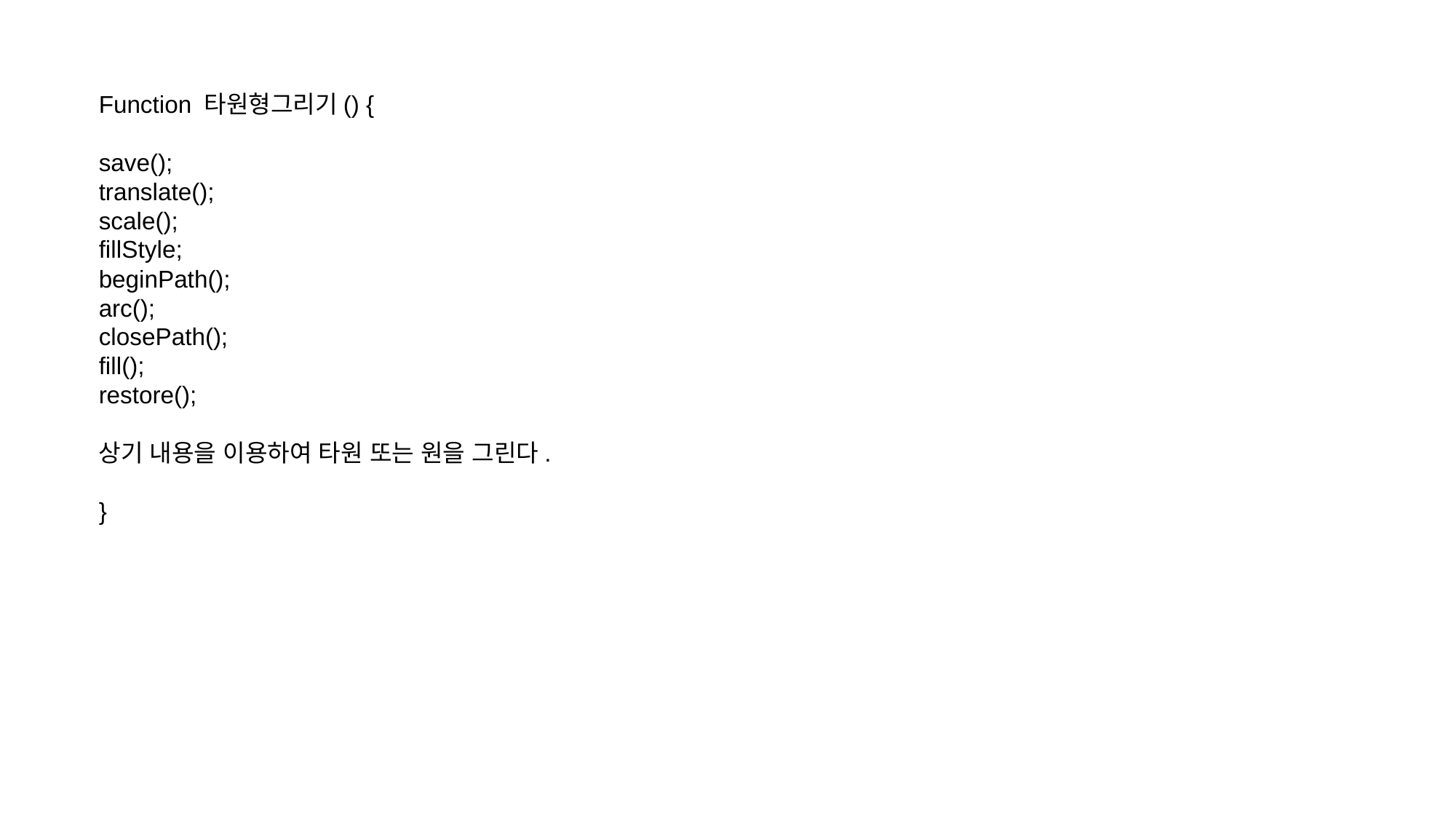

Function 타원형그리기() {

save();
translate();
scale();
fillStyle;
beginPath();
arc();
closePath();
fill();
restore();

상기 내용을 이용하여 타원 또는 원을 그린다.

}